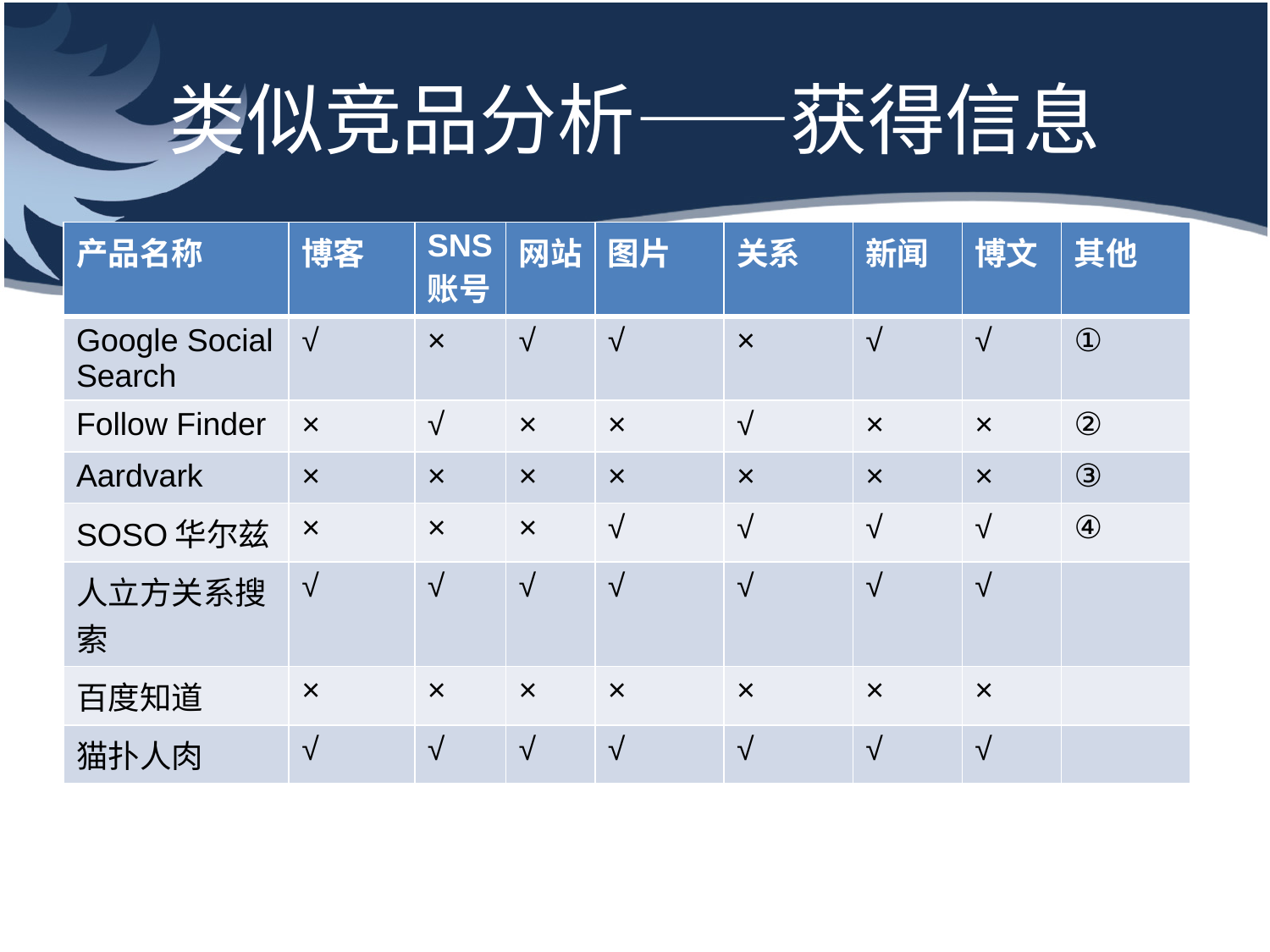

# 类似竞品分析——获得信息

| 产品名称 | 博客 | SNS账号 | 网站 | 图片 | 关系 | 新闻 | 博文 | 其他 |
| --- | --- | --- | --- | --- | --- | --- | --- | --- |
| Google Social Search | √ | × | √ | √ | × | √ | √ | ① |
| Follow Finder | × | √ | × | × | √ | × | × | ② |
| Aardvark | × | × | × | × | × | × | × | ③ |
| SOSO华尔兹 | × | × | × | √ | √ | √ | √ | ④ |
| 人立方关系搜索 | √ | √ | √ | √ | √ | √ | √ |  |
| 百度知道 | × | × | × | × | × | × | × |  |
| 猫扑人肉 | √ | √ | √ | √ | √ | √ | √ |  |